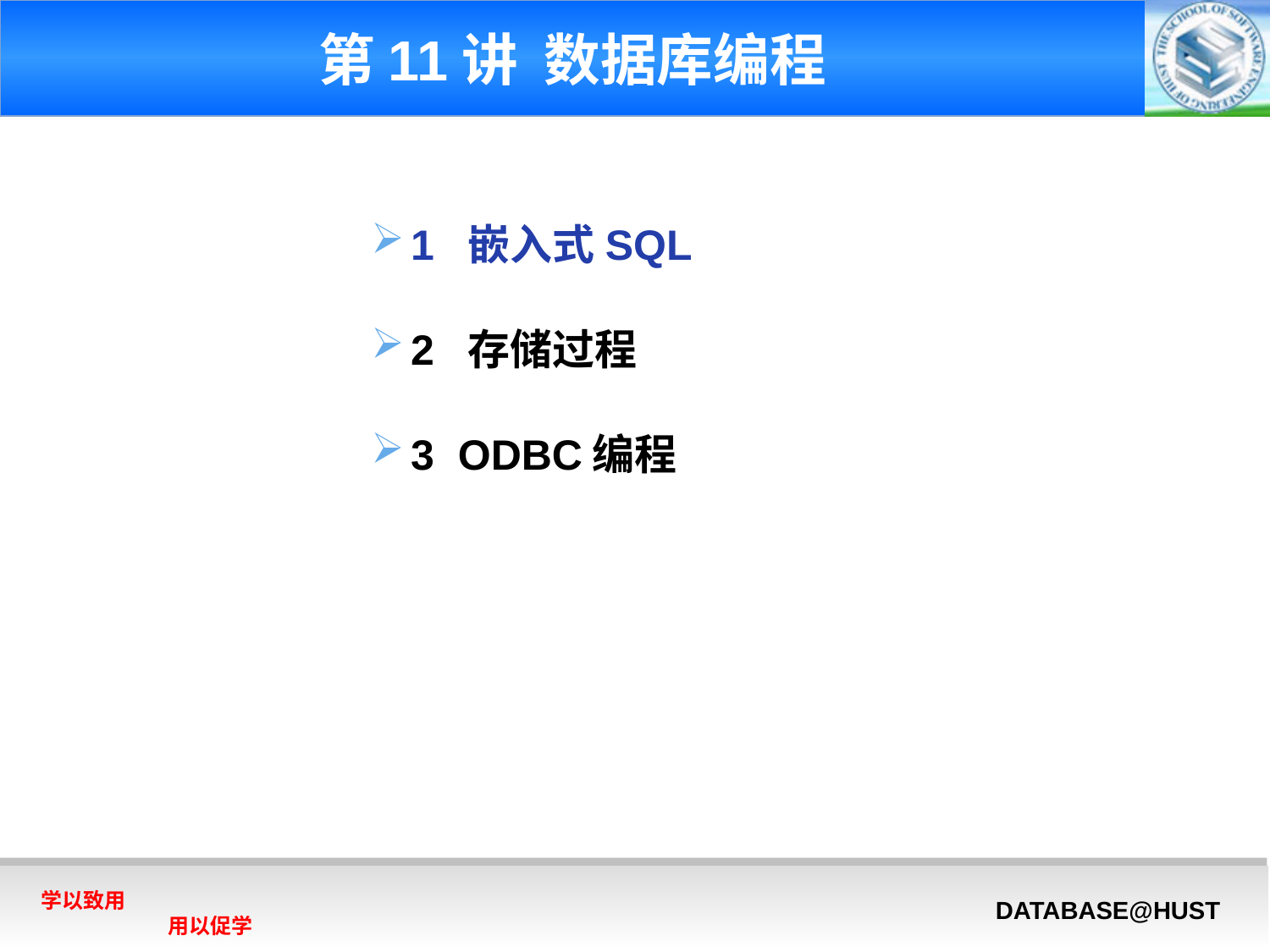

# 第11讲  数据库编程
1  嵌入式SQL
2  存储过程
3  ODBC编程